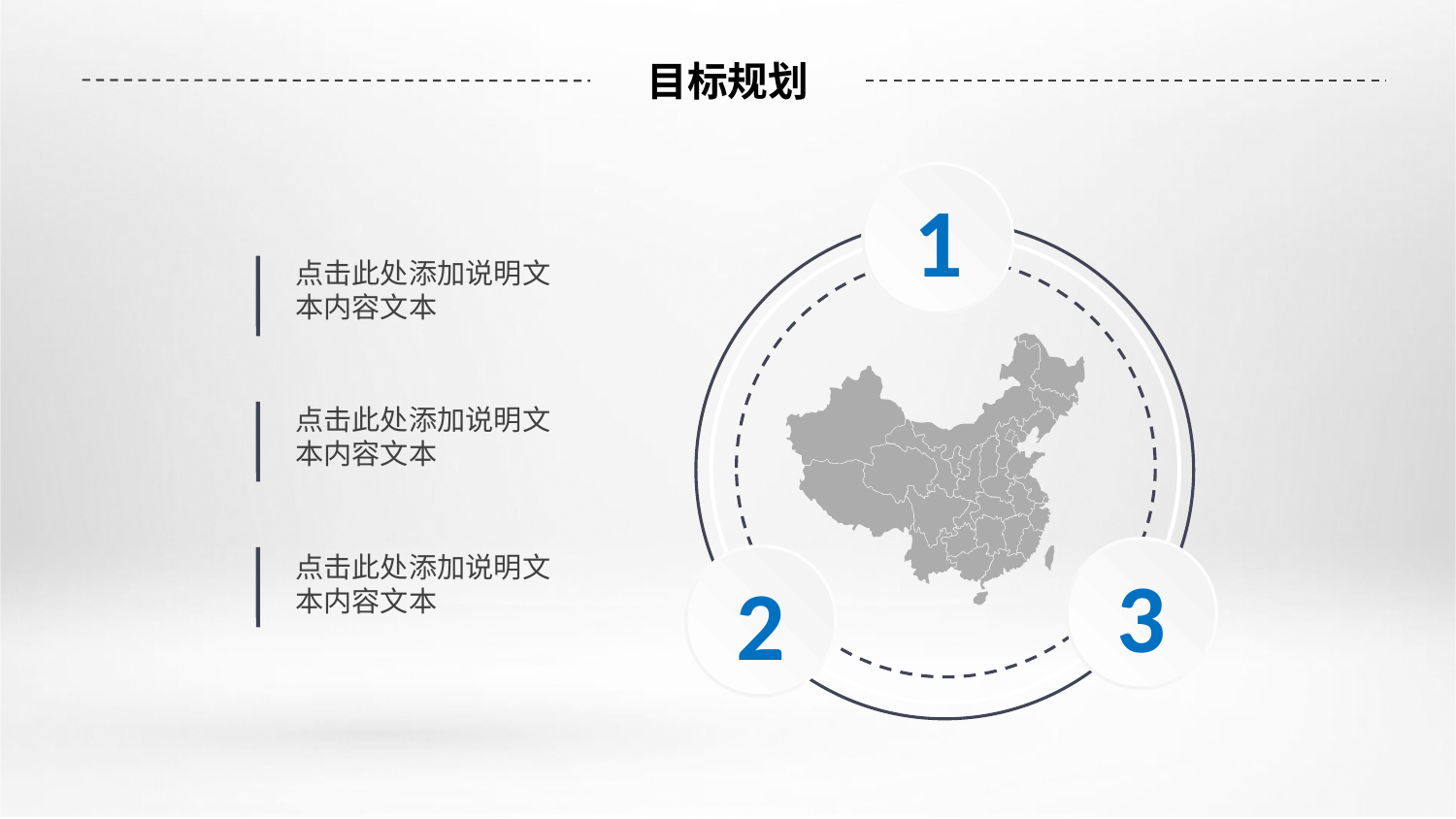

# 目标规划

1

点击此处添加说明文本内容文本

点击此处添加说明文本内容文本

3
点击此处添加说明文本内容文本

2